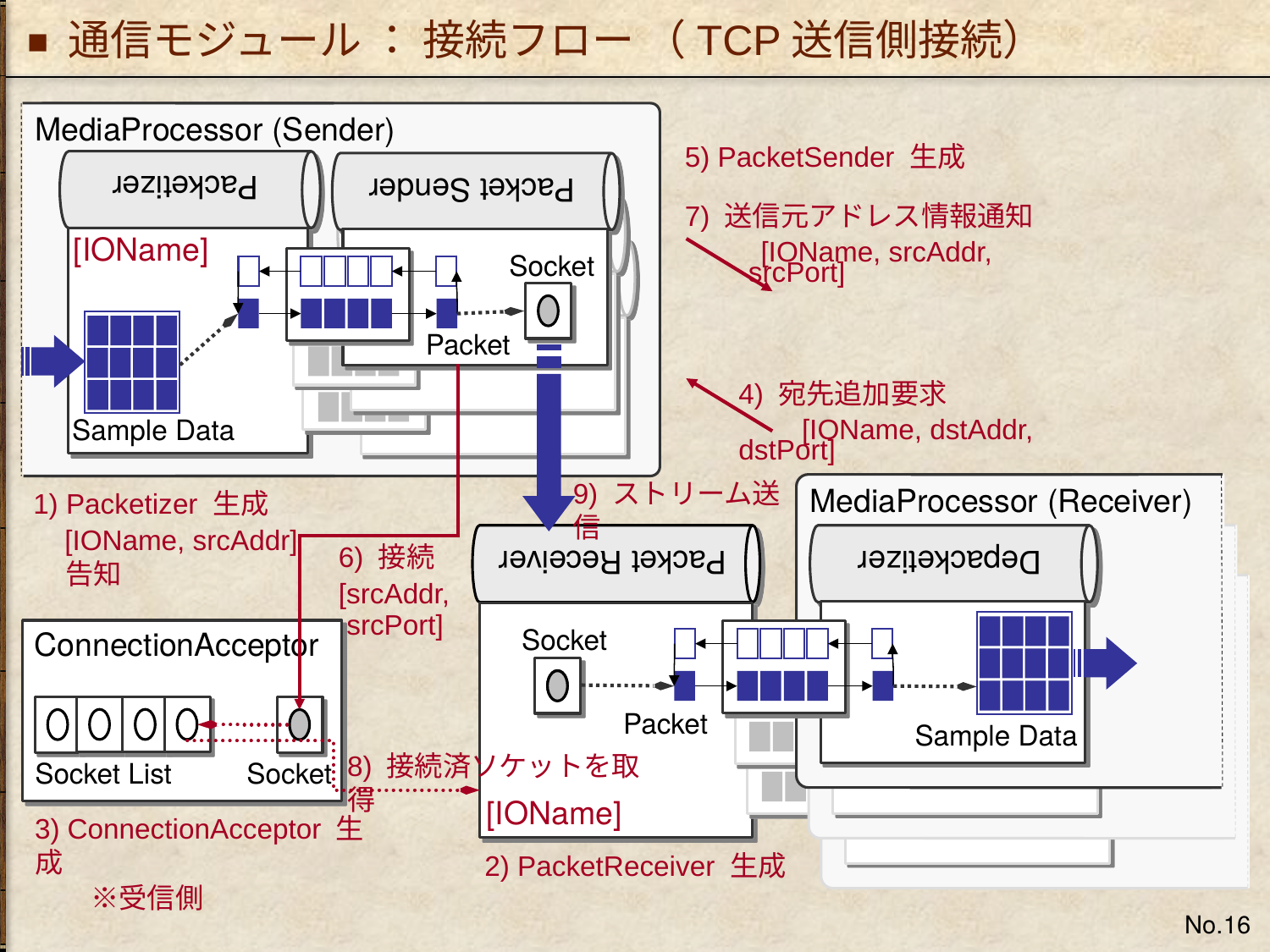

# 通信モジュール ： 接続フロー （TCP送信側接続）

MediaProcessor (Sender)

5) PacketSender 生成
Packet Sender

Packet
Socket
Packetizer

[IOName]

Sample Data
1) Packetizer 生成
    [IOName, srcAddr]
    告知

7) 送信元アドレス情報通知
　　  [IOName, srcAddr, srcPort]

9) ストリーム送信
6) 接続
[srcAddr,
 srcPort]
4) 宛先追加要求
　　[IOName, dstAddr, dstPort]

Depacketizer

MediaProcessor (Receiver)

Packet
Sample Data

Packet Receiver

Socket

[IOName]
2) PacketReceiver 生成

ConnectionAcceptor

Socket List
Socket
3) ConnectionAcceptor 生成
　　※受信側

8) 接続済ソケットを取得
No.16